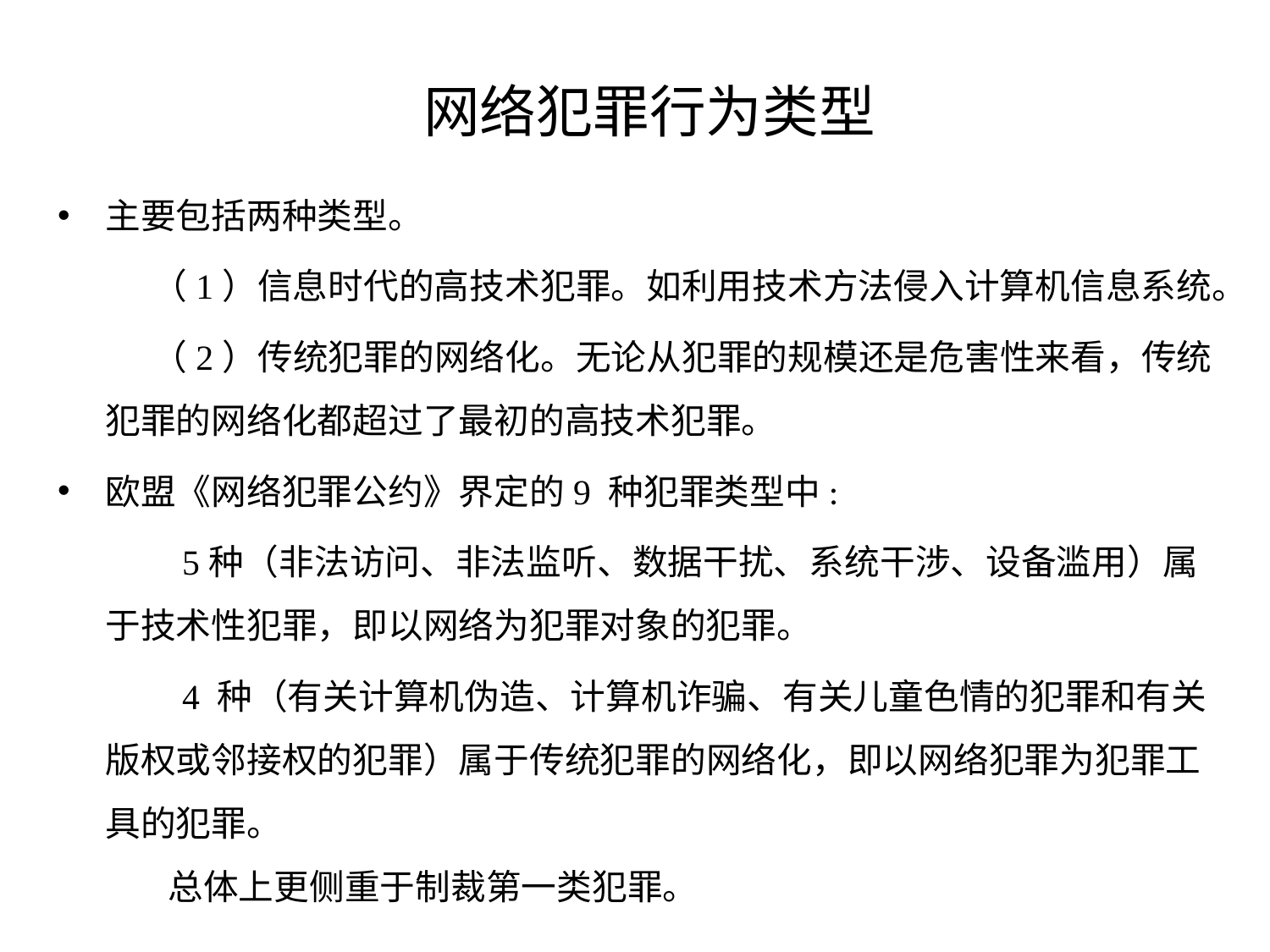

网络犯罪行为类型
主要包括两种类型。
           （1）信息时代的高技术犯罪。如利用技术方法侵入计算机信息系统。
           （2）传统犯罪的网络化。无论从犯罪的规模还是危害性来看，传统犯罪的网络化都超过了最初的高技术犯罪。
欧盟《网络犯罪公约》界定的9 种犯罪类型中:
              5种（非法访问、非法监听、数据干扰、系统干涉、设备滥用）属于技术性犯罪，即以网络为犯罪对象的犯罪。
              4 种（有关计算机伪造、计算机诈骗、有关儿童色情的犯罪和有关版权或邻接权的犯罪）属于传统犯罪的网络化，即以网络犯罪为犯罪工具的犯罪。
        总体上更侧重于制裁第一类犯罪。